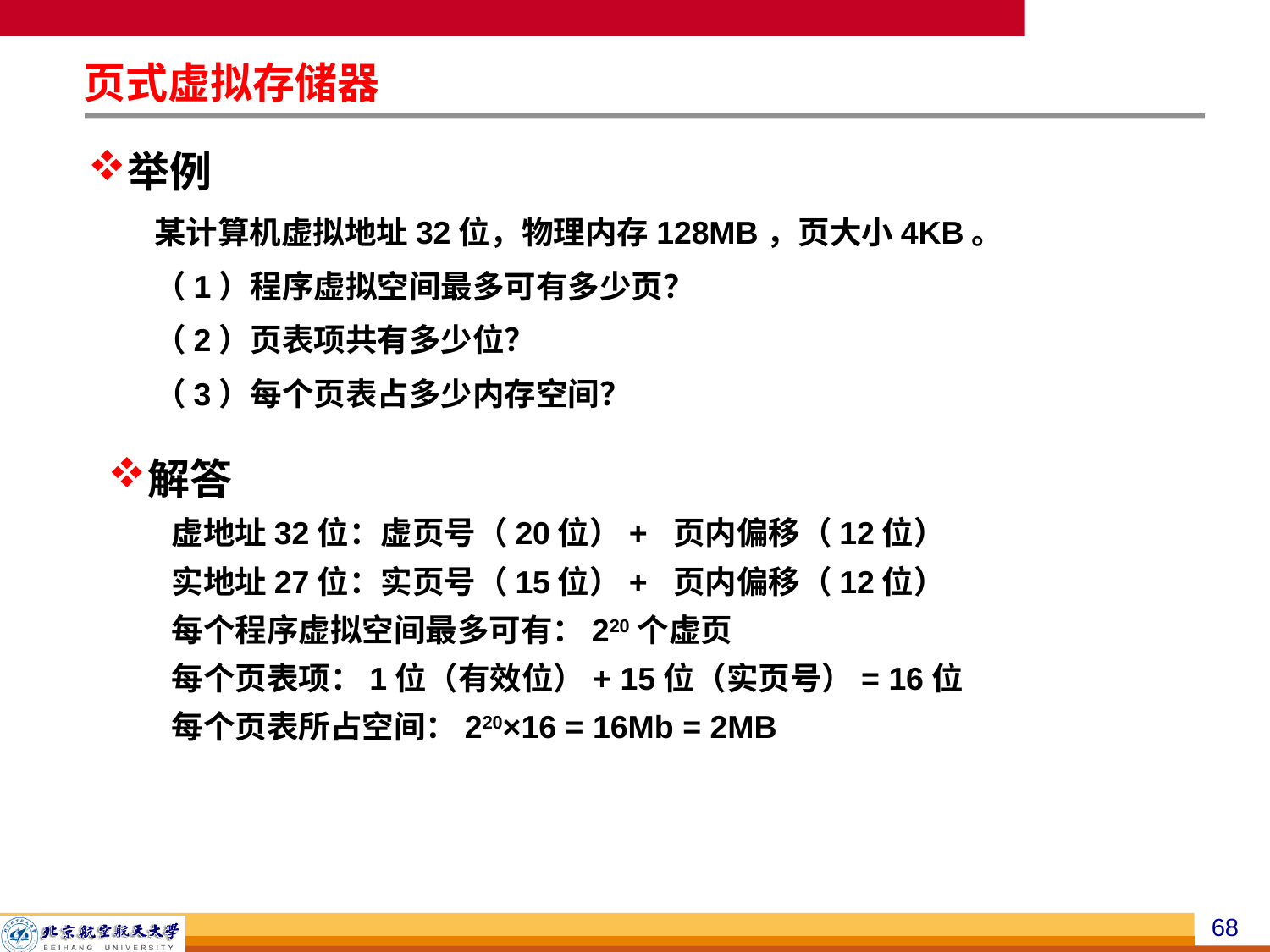

# 页式虚拟存储器
举例
某计算机虚拟地址32位，物理内存128MB，页大小4KB。
（1）程序虚拟空间最多可有多少页？
（2）页表项共有多少位？
（3）每个页表占多少内存空间？
解答
虚地址32位：虚页号（20位）+  页内偏移（12位）
实地址27位：实页号（15位）+  页内偏移（12位）
每个程序虚拟空间最多可有：220个虚页
每个页表项：1位（有效位）+ 15位（实页号）= 16位
每个页表所占空间：220×16 = 16Mb = 2MB